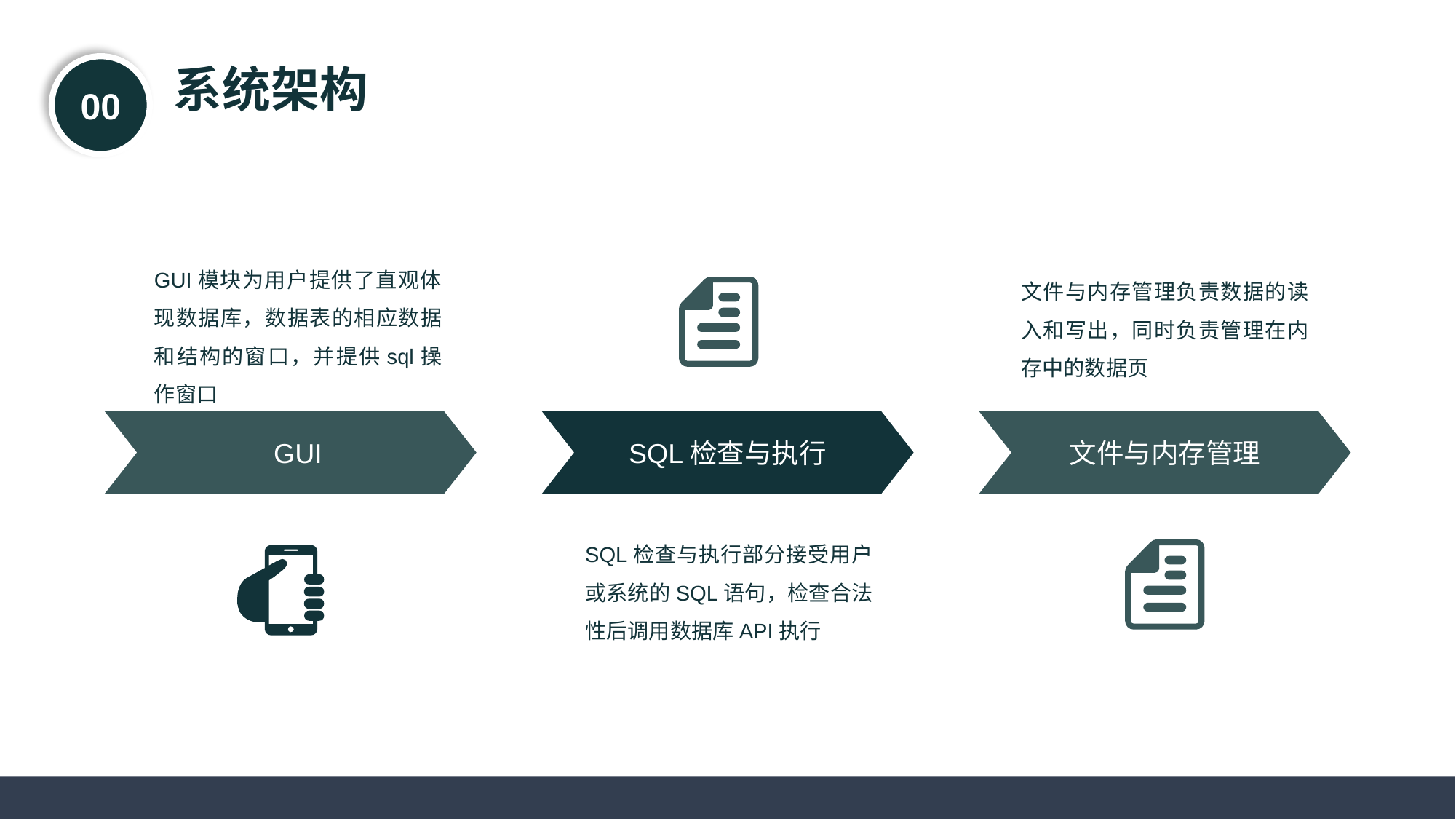

系统架构
00
GUI模块为用户提供了直观体现数据库，数据表的相应数据和结构的窗口，并提供sql操作窗口
文件与内存管理负责数据的读入和写出，同时负责管理在内存中的数据页

GUI
SQL检查与执行
文件与内存管理
SQL检查与执行部分接受用户或系统的SQL语句，检查合法性后调用数据库API执行